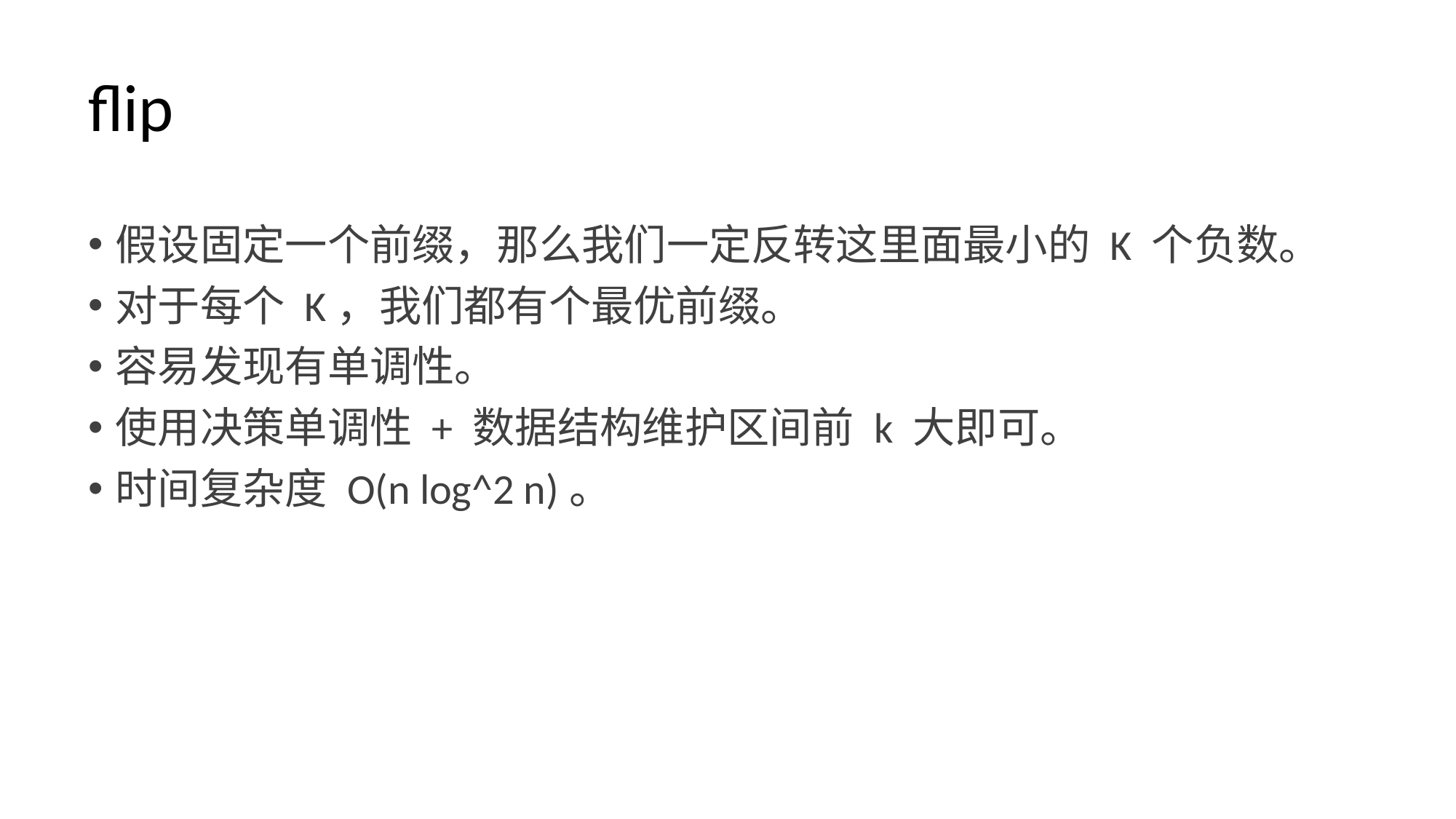

# flip
假设固定一个前缀，那么我们一定反转这里面最小的 K 个负数。
对于每个 K，我们都有个最优前缀。
容易发现有单调性。
使用决策单调性 + 数据结构维护区间前 k 大即可。
时间复杂度 O(n log^2 n)。